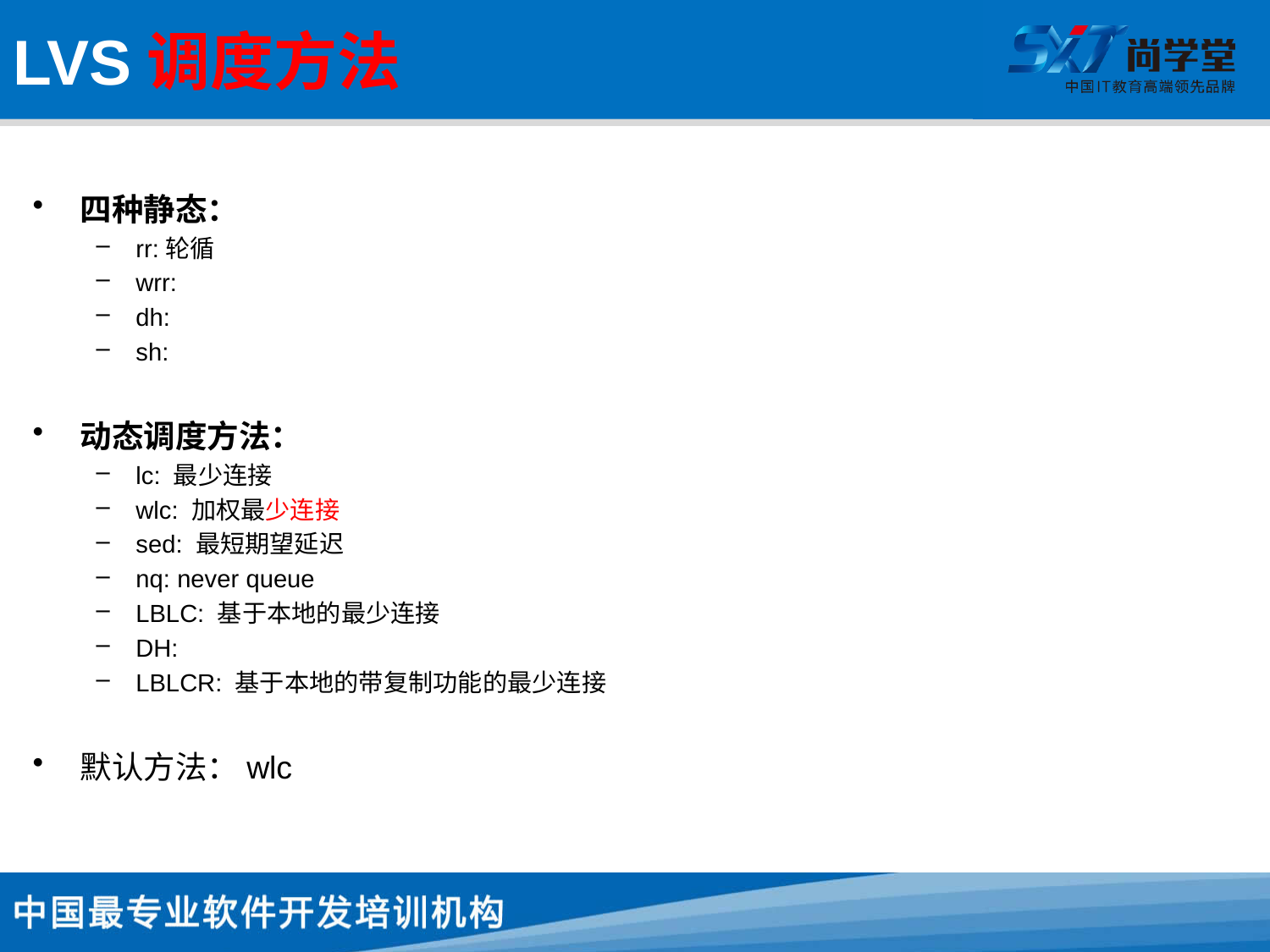

# LVS调度方法

四种静态：
rr:轮循
wrr:
dh:
sh:

动态调度方法：
lc: 最少连接
wlc: 加权最少连接
sed: 最短期望延迟
nq: never queue
LBLC: 基于本地的最少连接
DH:
LBLCR: 基于本地的带复制功能的最少连接

默认方法：wlc